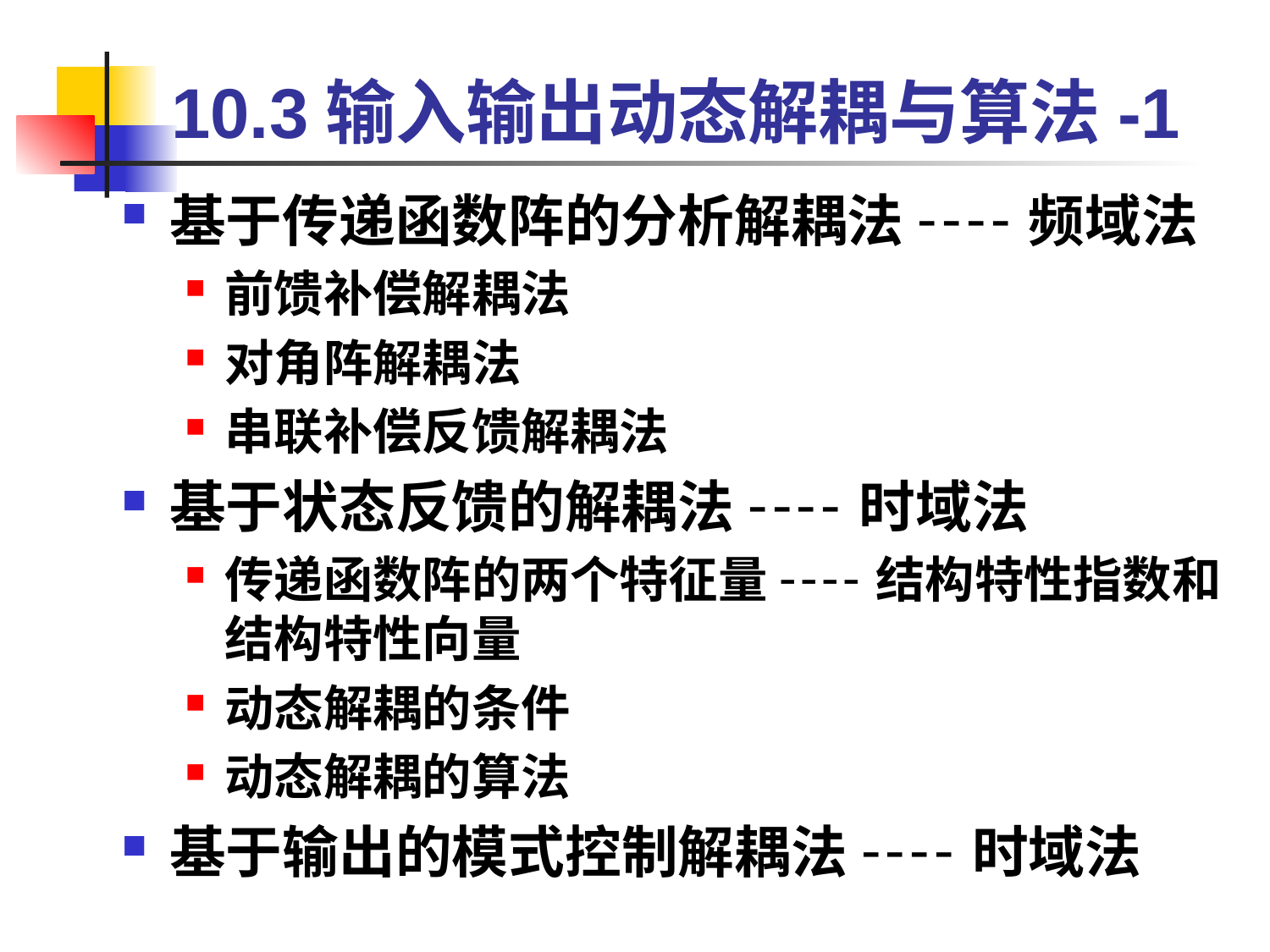

# 10.3输入输出动态解耦与算法-1
基于传递函数阵的分析解耦法----频域法
前馈补偿解耦法
对角阵解耦法
串联补偿反馈解耦法
基于状态反馈的解耦法----时域法
传递函数阵的两个特征量----结构特性指数和结构特性向量
动态解耦的条件
动态解耦的算法
基于输出的模式控制解耦法----时域法